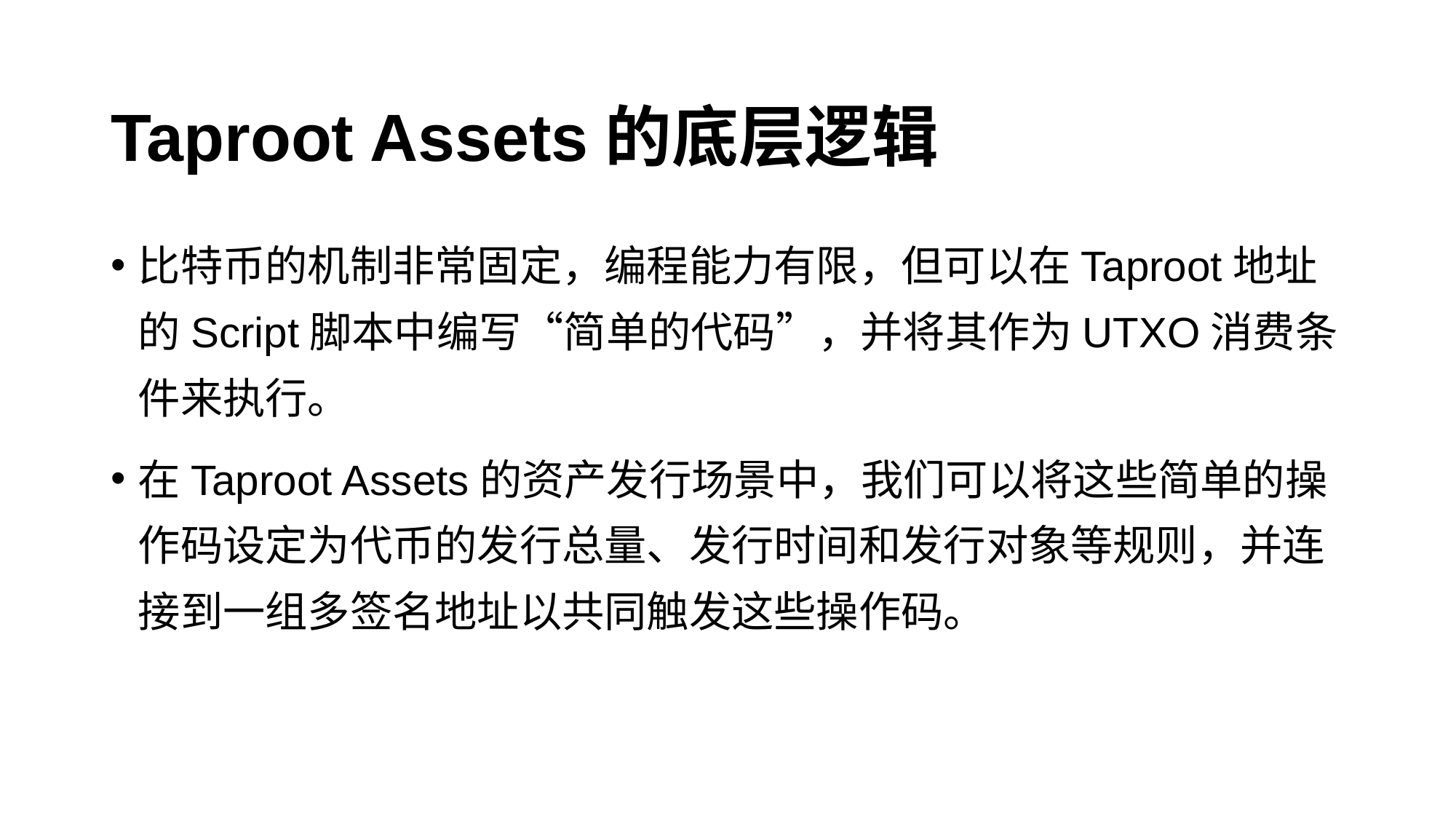

# Taproot Assets的底层逻辑
比特币的机制非常固定，编程能力有限，但可以在Taproot地址的Script脚本中编写“简单的代码”，并将其作为UTXO消费条件来执行。
在Taproot Assets的资产发行场景中，我们可以将这些简单的操作码设定为代币的发行总量、发行时间和发行对象等规则，并连接到一组多签名地址以共同触发这些操作码。